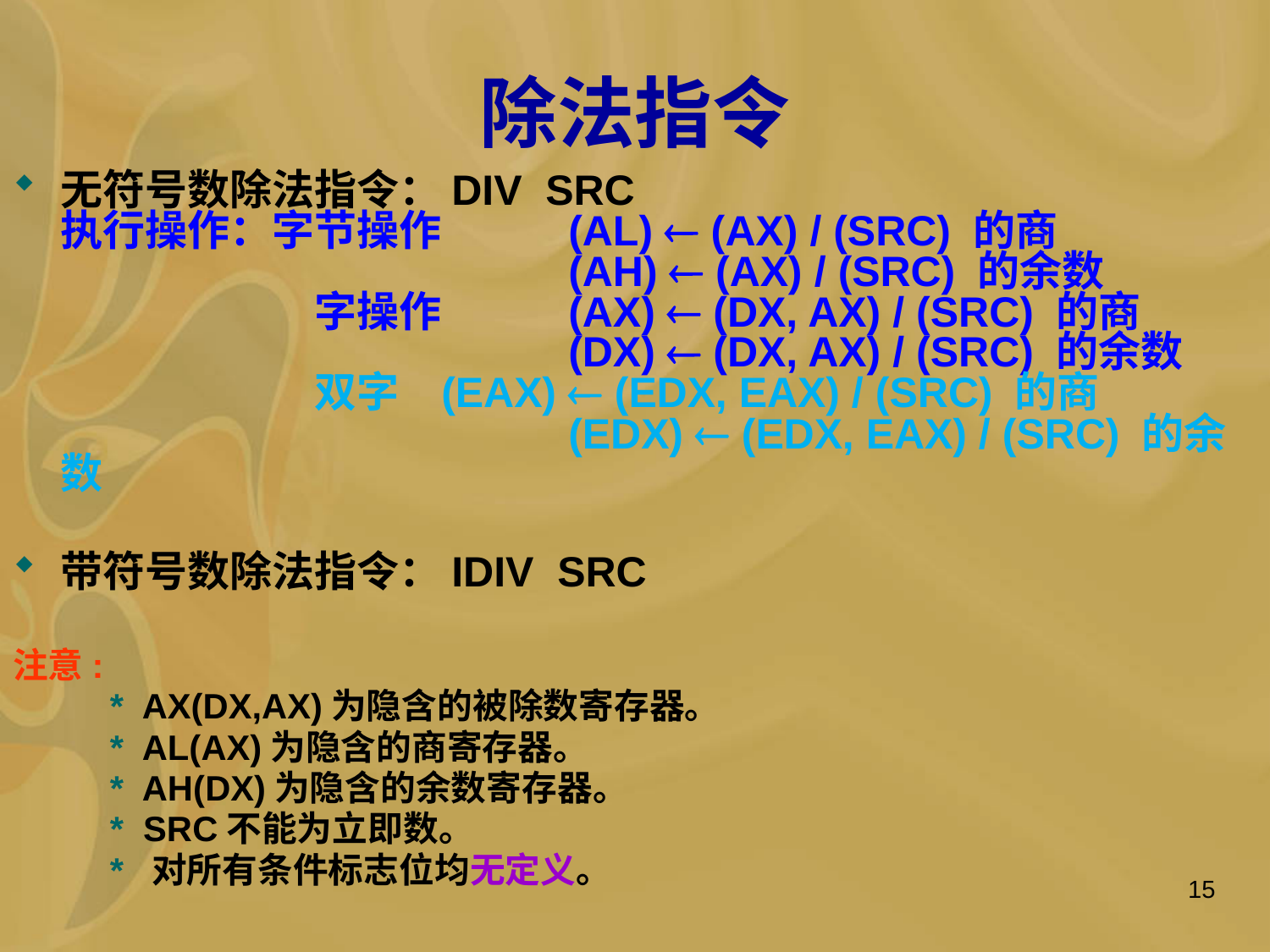

# 除法指令
无符号数除法指令：DIV  SRC
执行操作：字节操作  	(AL) ← (AX) / (SRC) 的商
				(AH) ← (AX) / (SRC) 的余数
		字操作      	(AX) ← (DX, AX) / (SRC) 的商
				(DX) ← (DX, AX) / (SRC) 的余数
		双字    	(EAX) ← (EDX, EAX) / (SRC) 的商
				(EDX) ← (EDX, EAX) / (SRC) 的余数

带符号数除法指令：IDIV  SRC

注意:
          *  AX(DX,AX)为隐含的被除数寄存器。
          *  AL(AX)为隐含的商寄存器。
          *  AH(DX)为隐含的余数寄存器。
          *  SRC不能为立即数。
          *  对所有条件标志位均无定义。
15